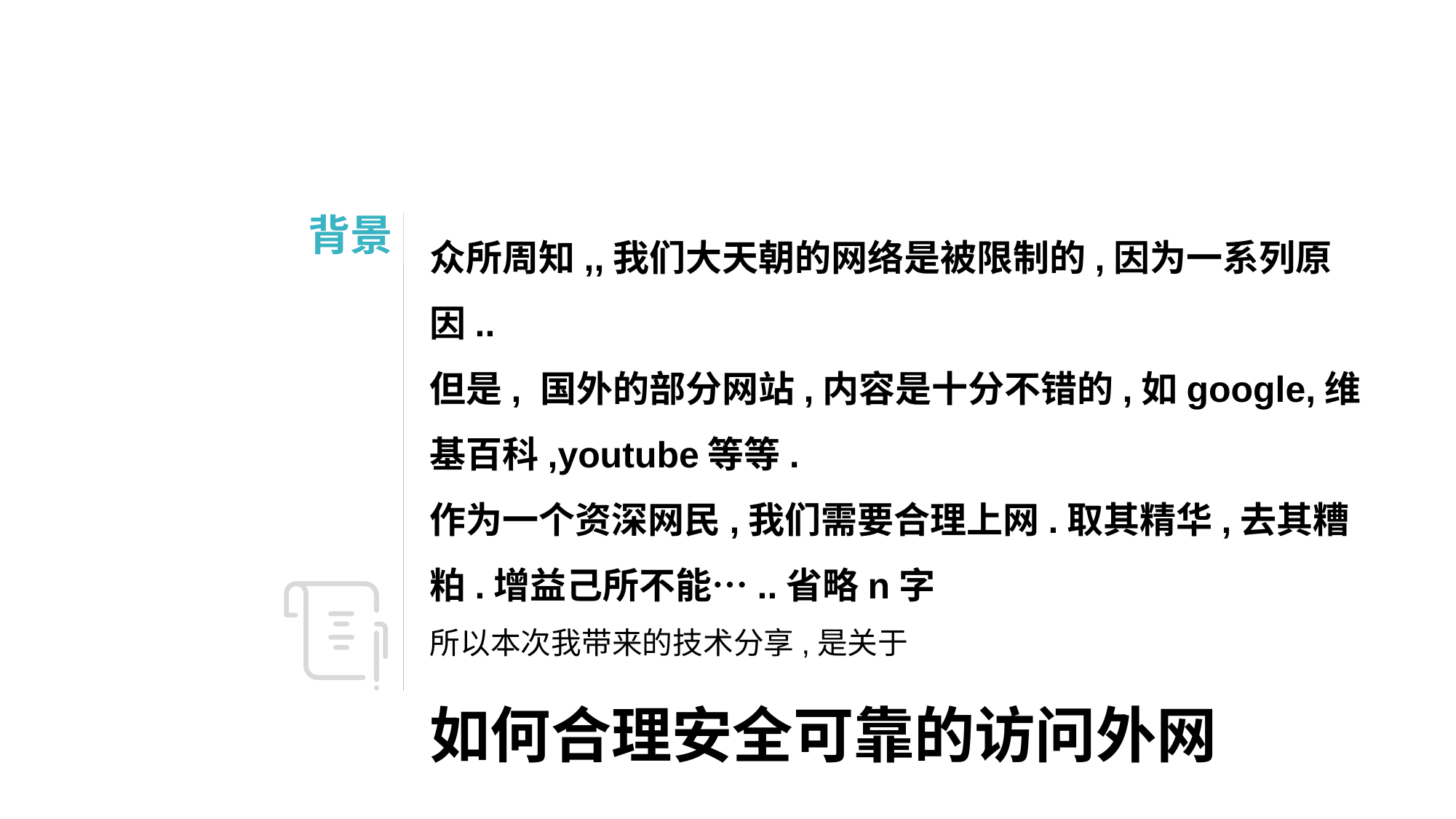

背景
众所周知,,我们大天朝的网络是被限制的,因为一系列原因..
但是, 国外的部分网站,内容是十分不错的,如google,维基百科,youtube等等.
作为一个资深网民,我们需要合理上网.取其精华,去其糟粕.增益己所不能…..省略n字
所以本次我带来的技术分享,是关于
如何合理安全可靠的访问外网